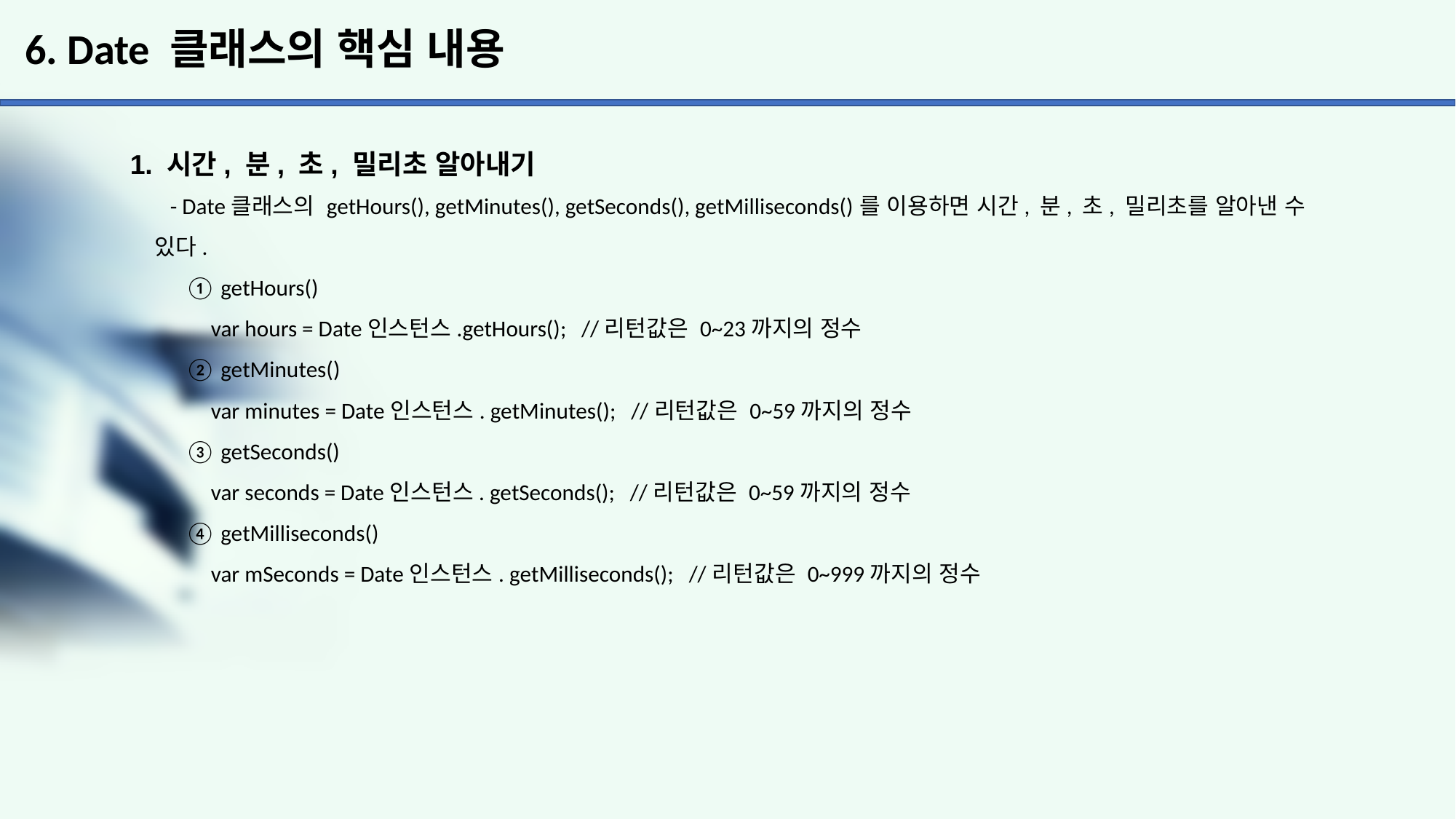

# 6. Date 클래스의 핵심 내용
1. 시간, 분, 초, 밀리초 알아내기
   - Date클래스의 getHours(), getMinutes(), getSeconds(), getMilliseconds()를 이용하면 시간, 분, 초, 밀리초를 알아낸 수 있다.
      ① getHours()
           var hours = Date인스턴스.getHours();   //리턴값은 0~23까지의 정수
      ② getMinutes()
           var minutes = Date인스턴스. getMinutes();   //리턴값은 0~59까지의 정수
      ③ getSeconds()
           var seconds = Date인스턴스. getSeconds();   //리턴값은 0~59까지의 정수
      ④ getMilliseconds()
           var mSeconds = Date인스턴스. getMilliseconds();   //리턴값은 0~999까지의 정수